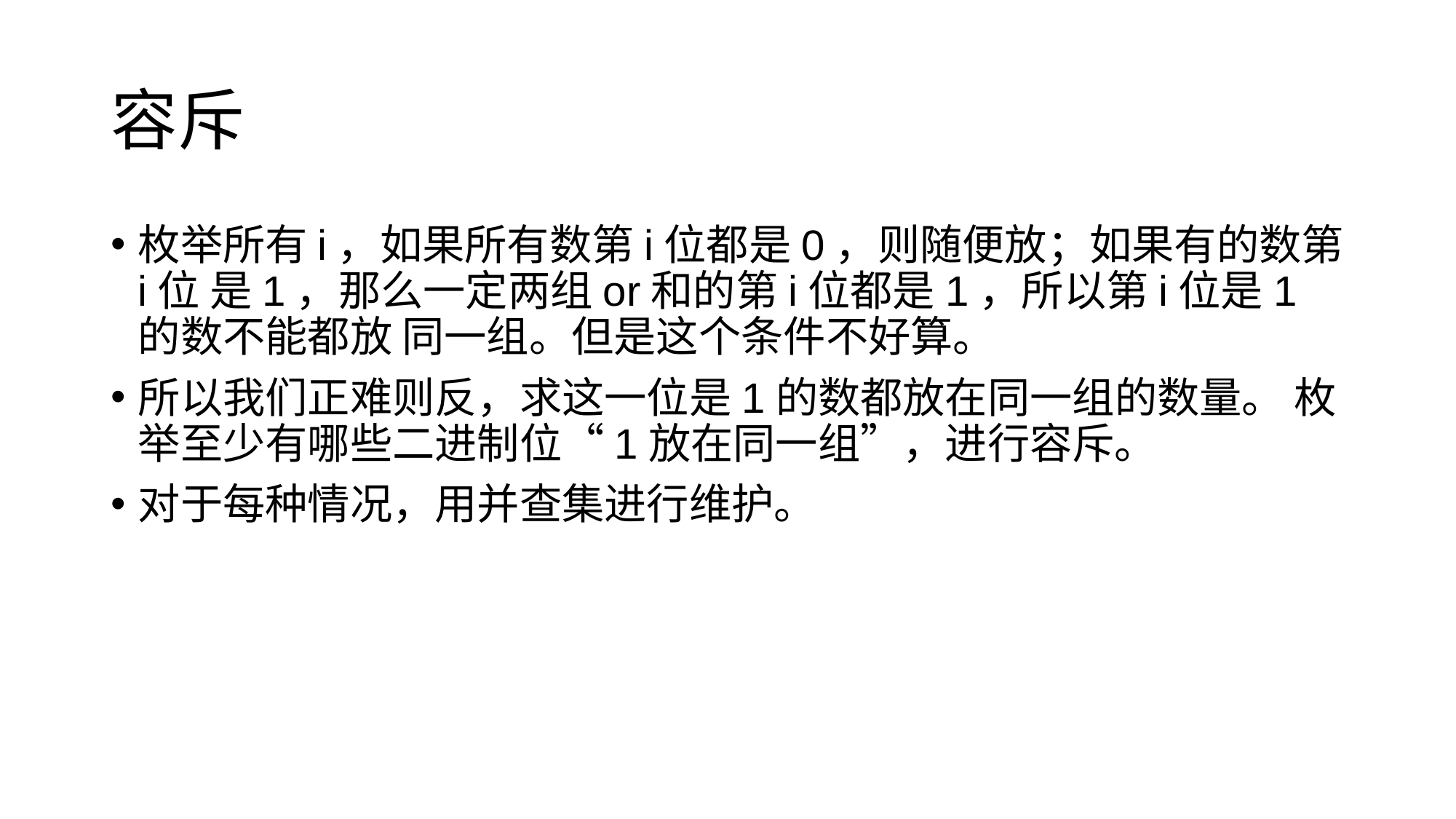

# 容斥
枚举所有i，如果所有数第i位都是0，则随便放；如果有的数第i位 是1，那么⼀定两组or和的第i位都是1，所以第i位是1的数不能都放 同⼀组。但是这个条件不好算。
所以我们正难则反，求这⼀位是1的数都放在同⼀组的数量。 枚举⾄少有哪些⼆进制位“1放在同⼀组”，进⾏容斥。
对于每种情况，⽤并查集进⾏维护。